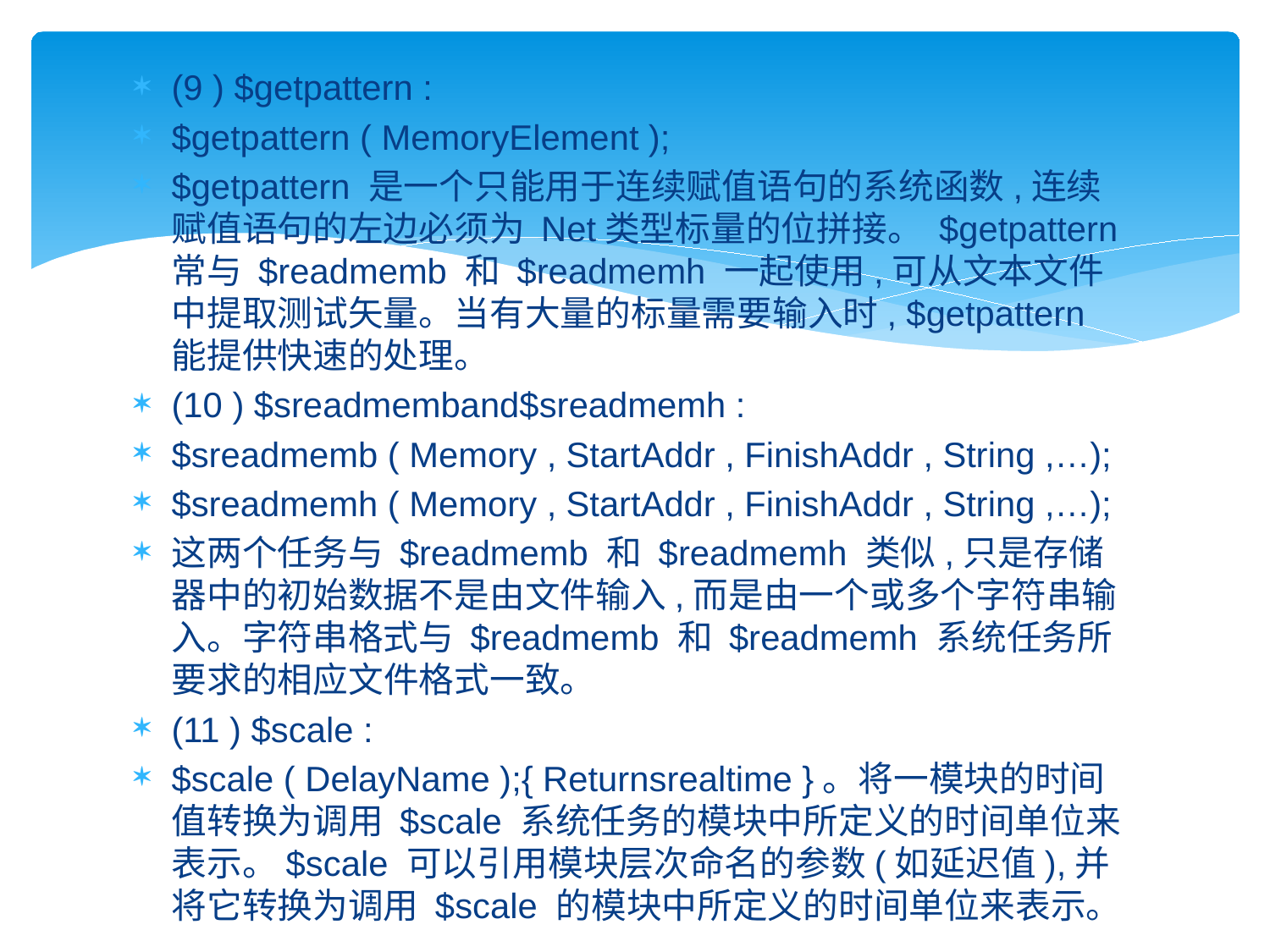

#
(9 ) $getpattern :
$getpattern ( MemoryElement );
$getpattern 是一个只能用于连续赋值语句的系统函数,连续赋值语句的左边必须为 Net类型标量的位拼接。 $getpattern 常与 $readmemb 和 $readmemh 一起使用,可从文本文件中提取测试矢量。当有大量的标量需要输入时, $getpattern 能提供快速的处理。
(10 ) $sreadmemband$sreadmemh :
$sreadmemb ( Memory , StartAddr , FinishAddr , String ,…);
$sreadmemh ( Memory , StartAddr , FinishAddr , String ,…);
这两个任务与 $readmemb 和 $readmemh 类似,只是存储器中的初始数据不是由文件输入,而是由一个或多个字符串输入。字符串格式与 $readmemb 和 $readmemh 系统任务所要求的相应文件格式一致。
(11 ) $scale :
$scale ( DelayName );{ Returnsrealtime }。将一模块的时间值转换为调用 $scale 系统任务的模块中所定义的时间单位来表示。$scale 可以引用模块层次命名的参数(如延迟值),并将它转换为调用 $scale 的模块中所定义的时间单位来表示。